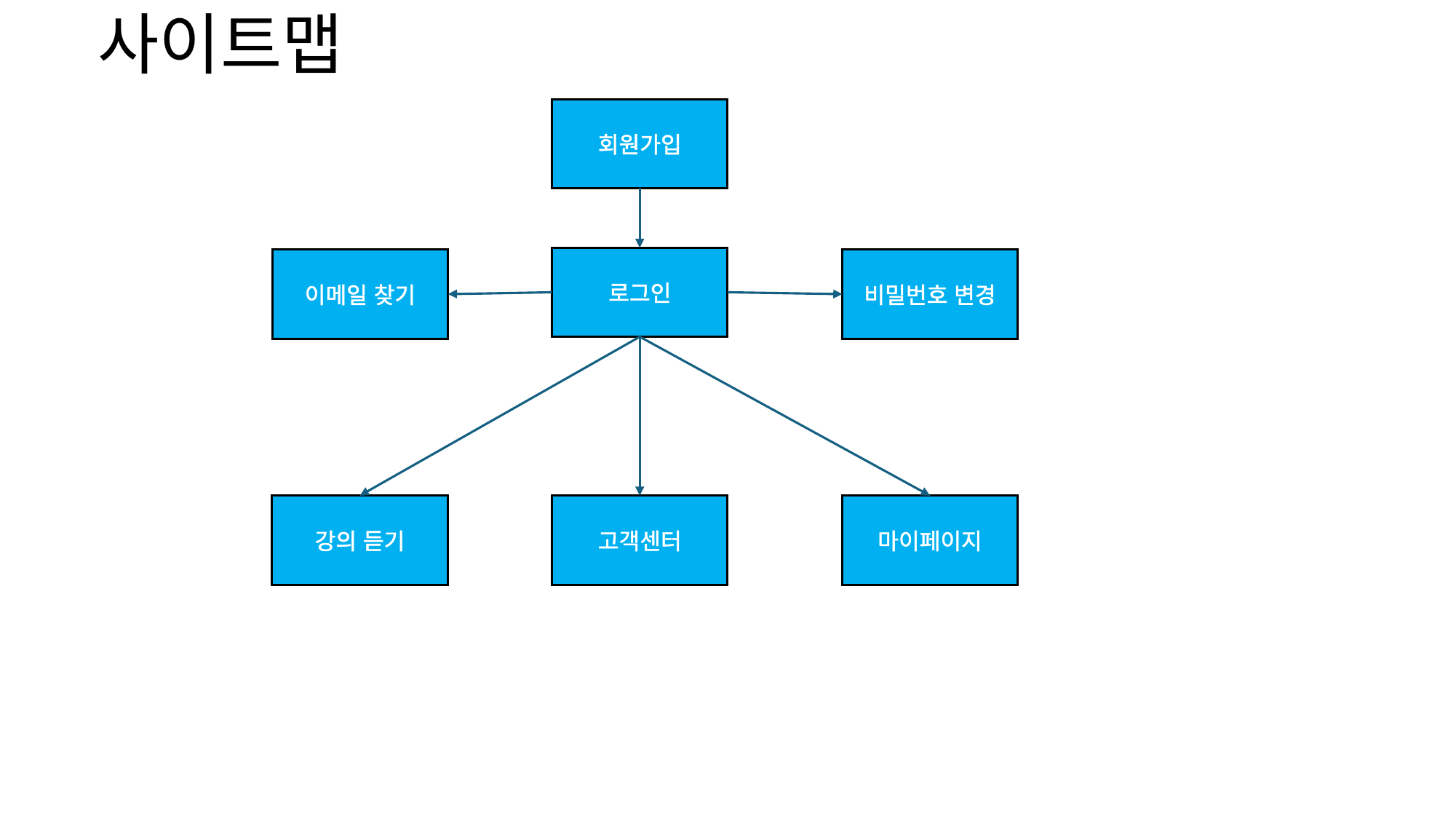

# 사이트맵
회원가입
로그인
이메일 찾기
비밀번호 변경
강의 듣기
마이페이지
고객센터